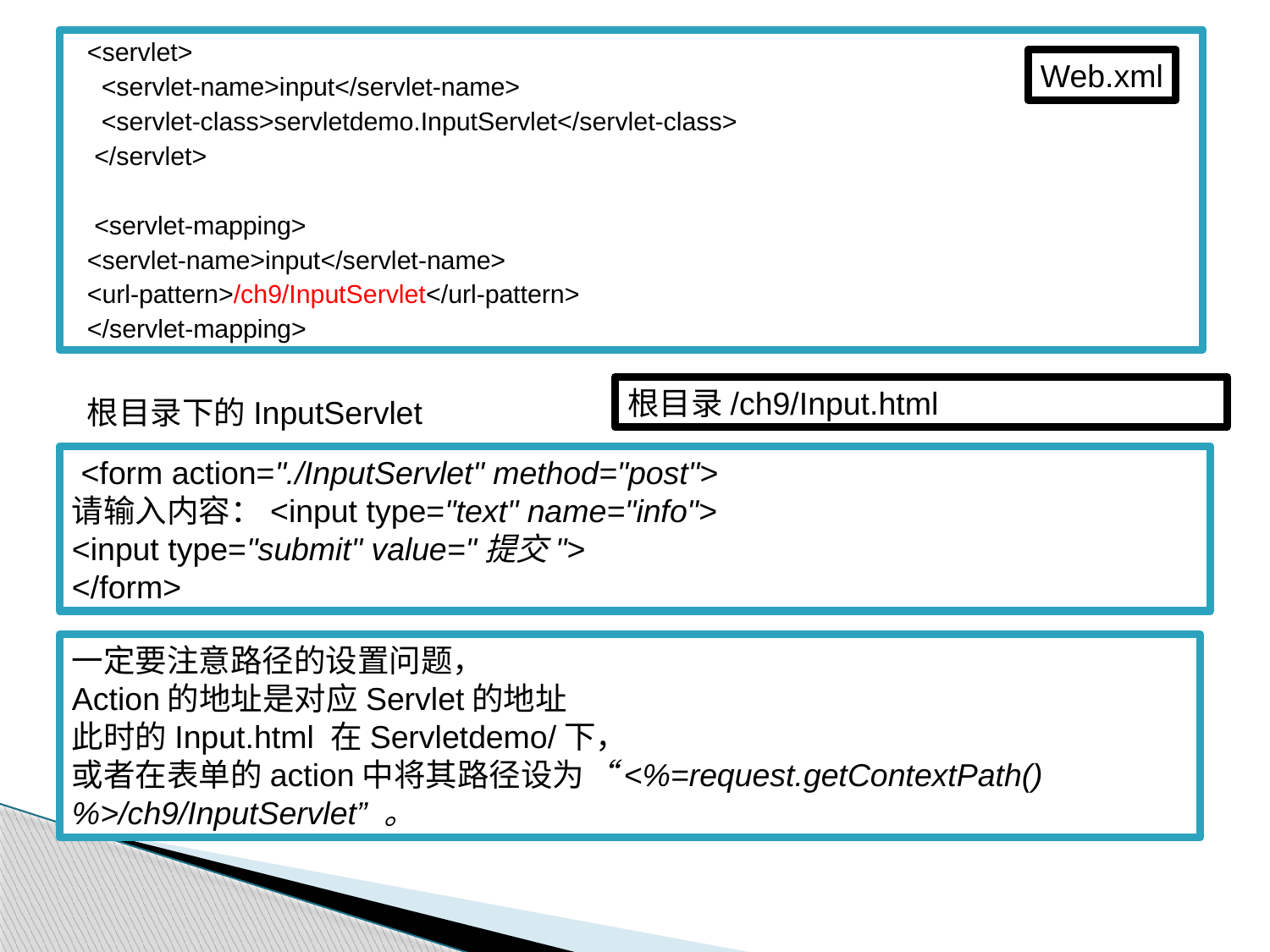

<servlet>
  <servlet-name>input</servlet-name>
  <servlet-class>servletdemo.InputServlet</servlet-class>
 </servlet>

 <servlet-mapping>
<servlet-name>input</servlet-name>
<url-pattern>/ch9/InputServlet</url-pattern>
</servlet-mapping>
Web.xml
根目录/ch9/Input.html
根目录下的InputServlet
 <form action="./InputServlet" method="post">
请输入内容：<input type="text" name="info">
<input type="submit" value="提交">
</form>
一定要注意路径的设置问题，
Action的地址是对应Servlet的地址
此时的Input.html 在Servletdemo/下，
或者在表单的action中将其路径设为“<%=request.getContextPath() %>/ch9/InputServlet” 。